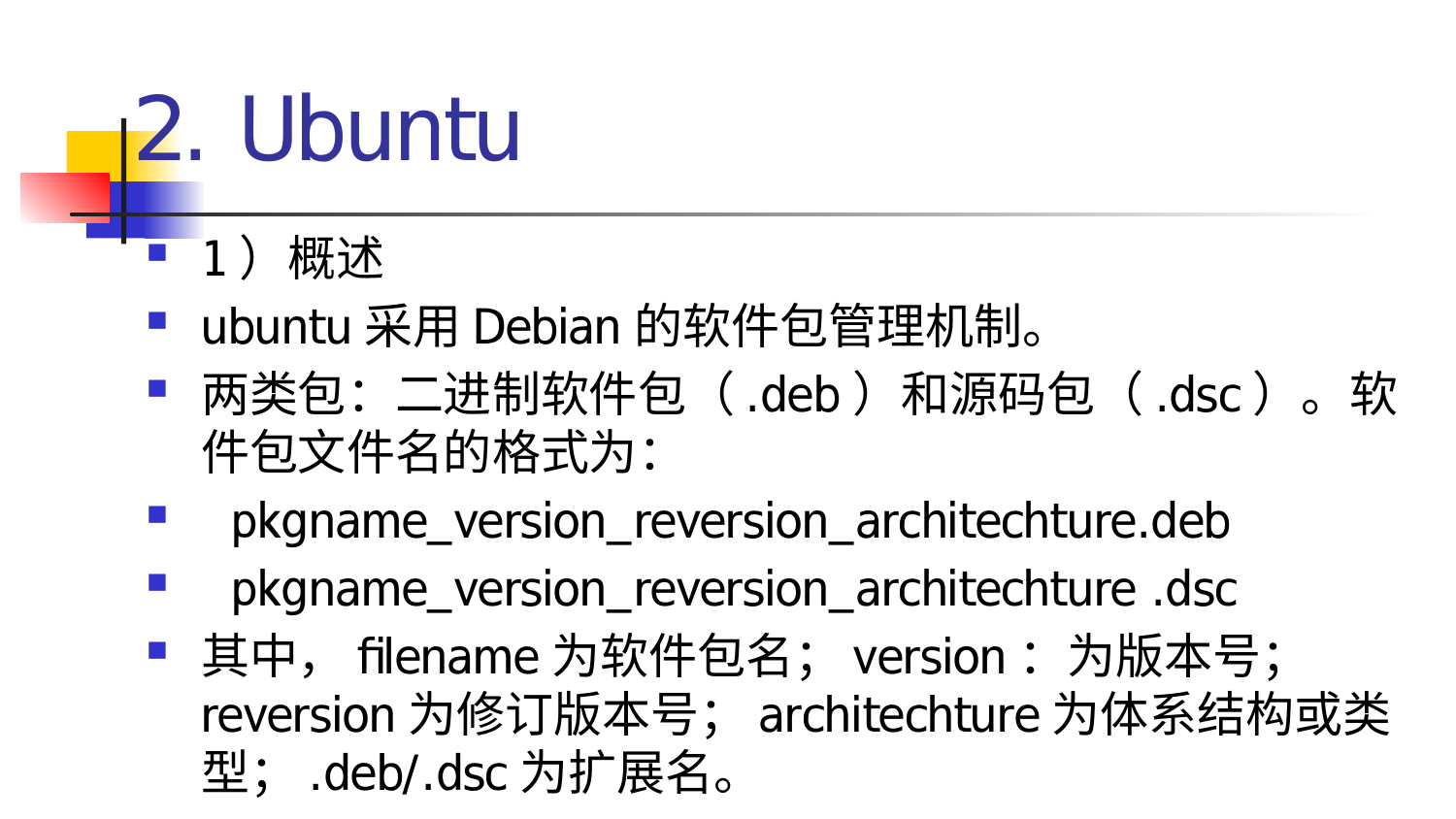

# 2. Ubuntu
1）概述
ubuntu采用Debian的软件包管理机制。
两类包：二进制软件包（.deb）和源码包（.dsc）。软件包文件名的格式为：
  pkgname_version_reversion_architechture.deb
  pkgname_version_reversion_architechture .dsc
其中，filename为软件包名；version：为版本号；reversion为修订版本号；architechture为体系结构或类型；.deb/.dsc为扩展名。